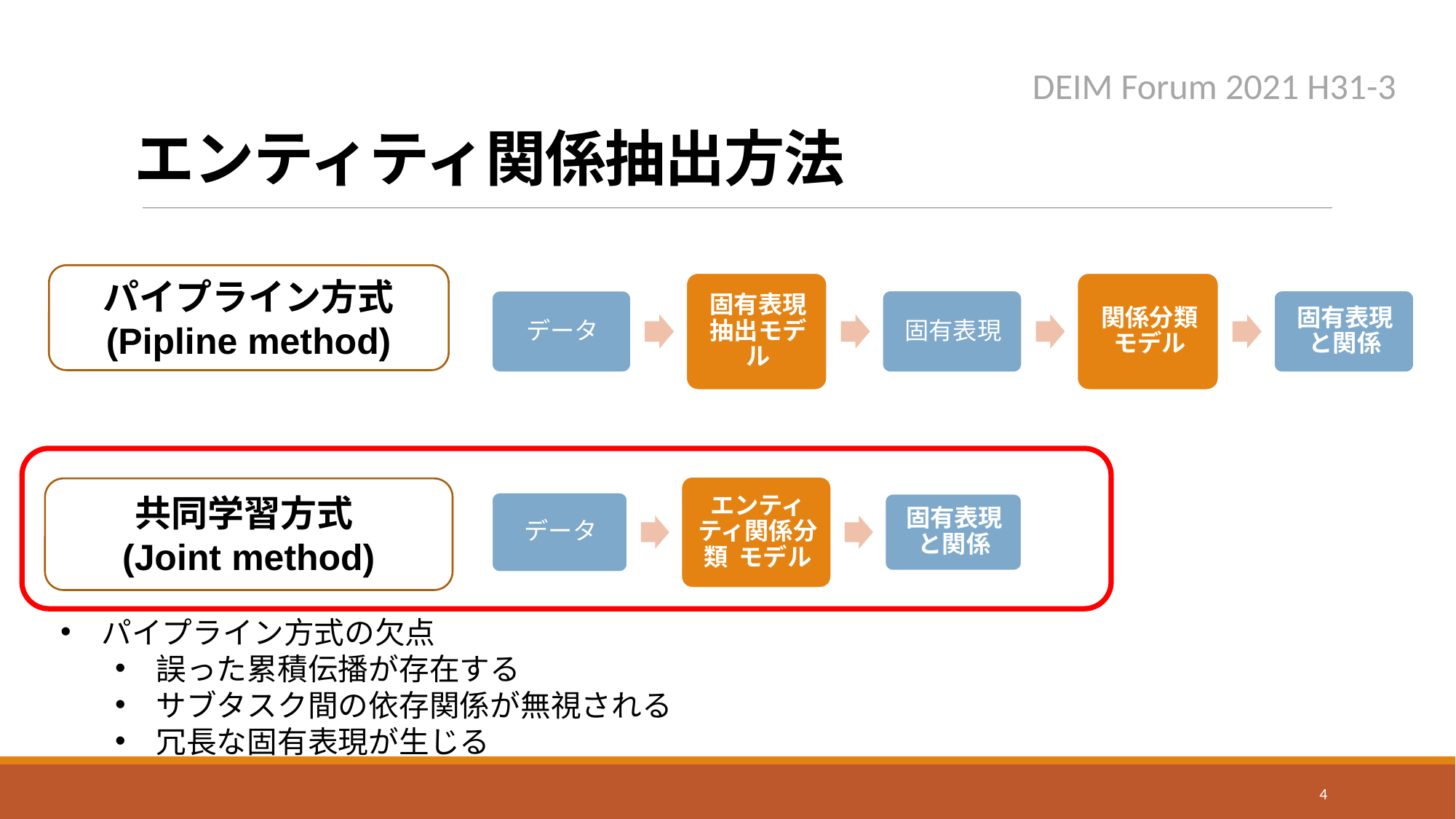

DEIM Forum 2021 H31-3
# エンティティ関係抽出方法
データ

固有表現抽出モデル

固有表現

関係分類 モデル

固有表現と関係
パイプライン方式
(Pipline method)
データ

エンティティ関係分類  モデル

固有表現と関係

共同学習方式(Joint method)
パイプライン方式の欠点
誤った累積伝播が存在する
サブタスク間の依存関係が無視される
冗長な固有表現が生じる
4